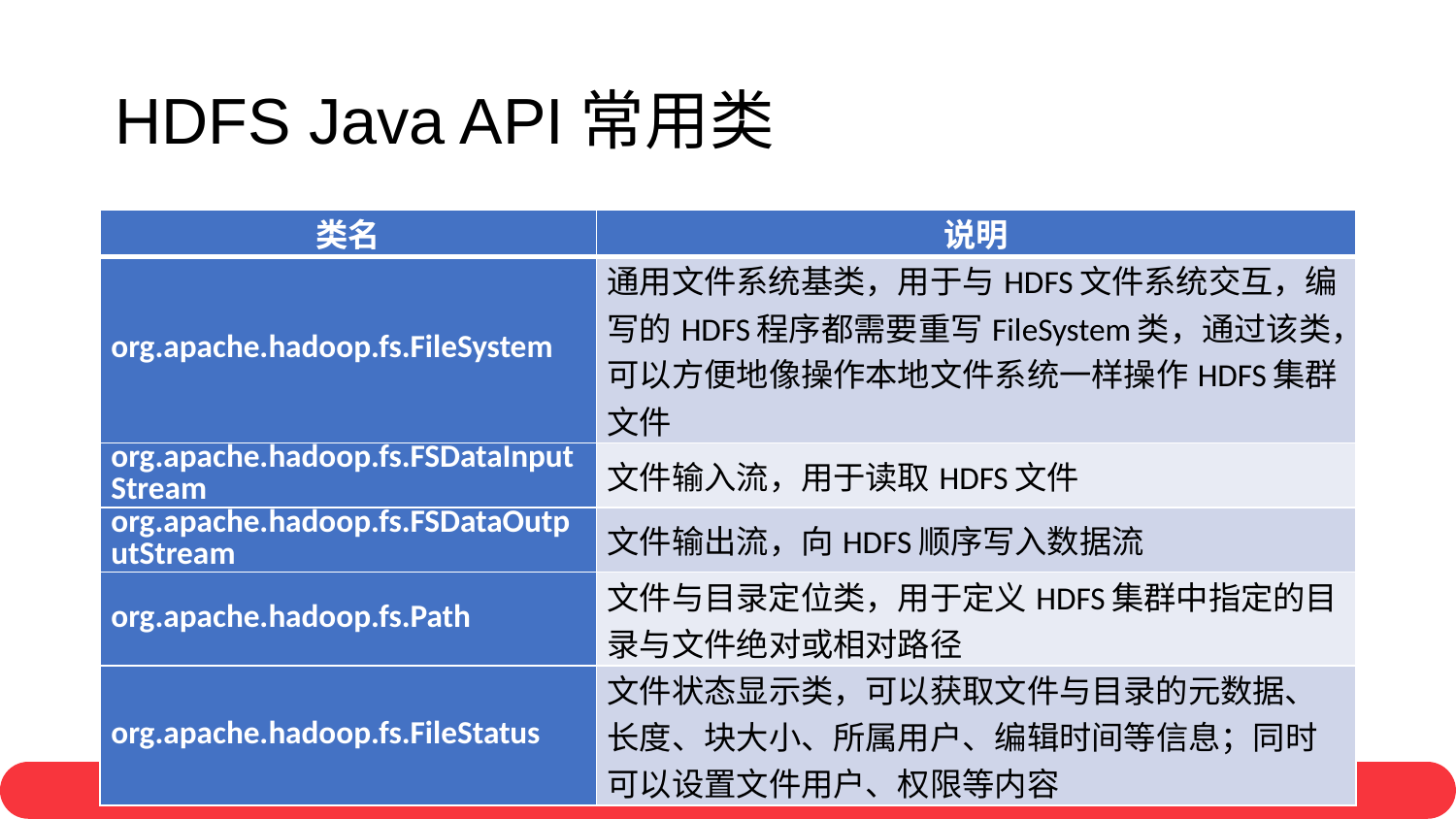

# HDFS Java API常用类
| 类名 | 说明 |
| --- | --- |
| org.apache.hadoop.fs.FileSystem | 通用文件系统基类，用于与HDFS文件系统交互，编写的HDFS程序都需要重写FileSystem类，通过该类，可以方便地像操作本地文件系统一样操作HDFS集群文件 |
| org.apache.hadoop.fs.FSDataInputStream | 文件输入流，用于读取HDFS文件 |
| org.apache.hadoop.fs.FSDataOutputStream | 文件输出流，向HDFS顺序写入数据流 |
| org.apache.hadoop.fs.Path | 文件与目录定位类，用于定义HDFS集群中指定的目录与文件绝对或相对路径 |
| org.apache.hadoop.fs.FileStatus | 文件状态显示类，可以获取文件与目录的元数据、长度、块大小、所属用户、编辑时间等信息；同时可以设置文件用户、权限等内容 |